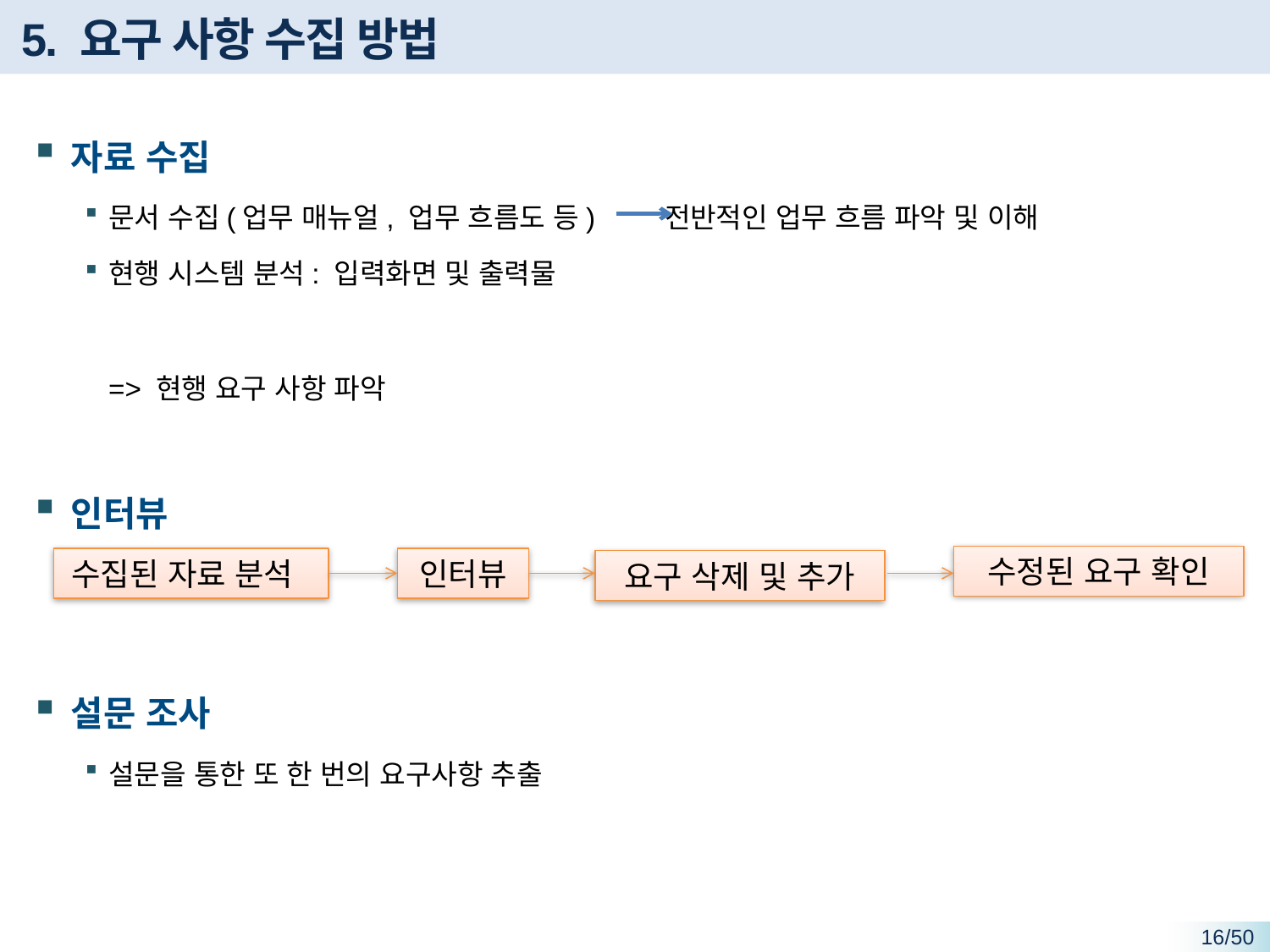

# 5. 요구 사항 수집 방법
자료 수집
문서 수집(업무 매뉴얼, 업무 흐름도 등)        전반적인 업무 흐름 파악 및 이해
현행 시스템 분석: 입력화면 및 출력물

   => 현행 요구 사항 파악

인터뷰

설문 조사
설문을 통한 또 한 번의 요구사항 추출
수정된 요구 확인
수집된 자료 분석
인터뷰
요구 삭제 및 추가